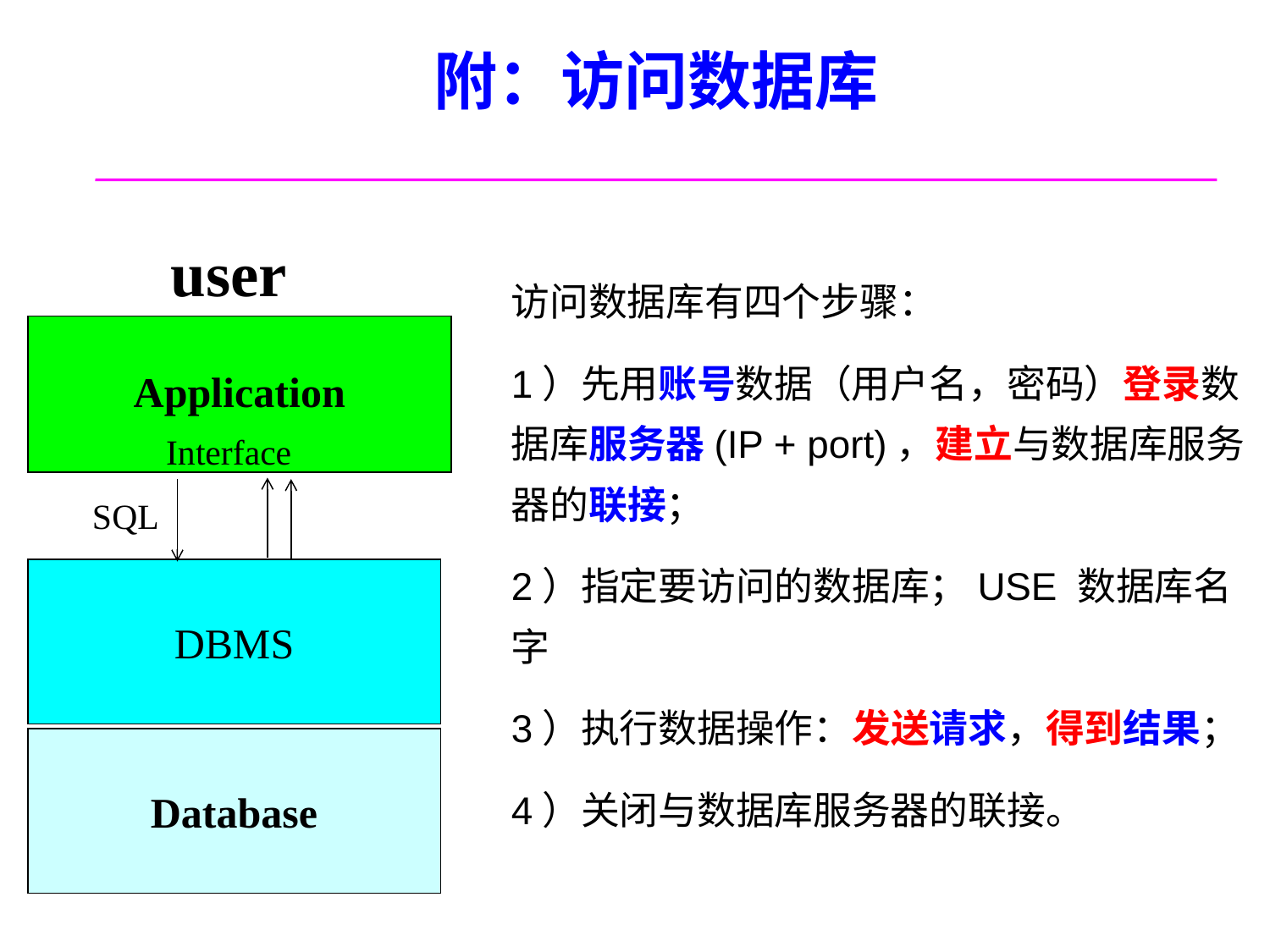

# 附：访问数据库
user

Application

Interface
 SQL

DBMS

Database

访问数据库有四个步骤：
1）先用账号数据（用户名，密码）登录数据库服务器(IP + port)，建立与数据库服务器的联接；
2）指定要访问的数据库；USE 数据库名字
3）执行数据操作：发送请求，得到结果；
4）关闭与数据库服务器的联接。